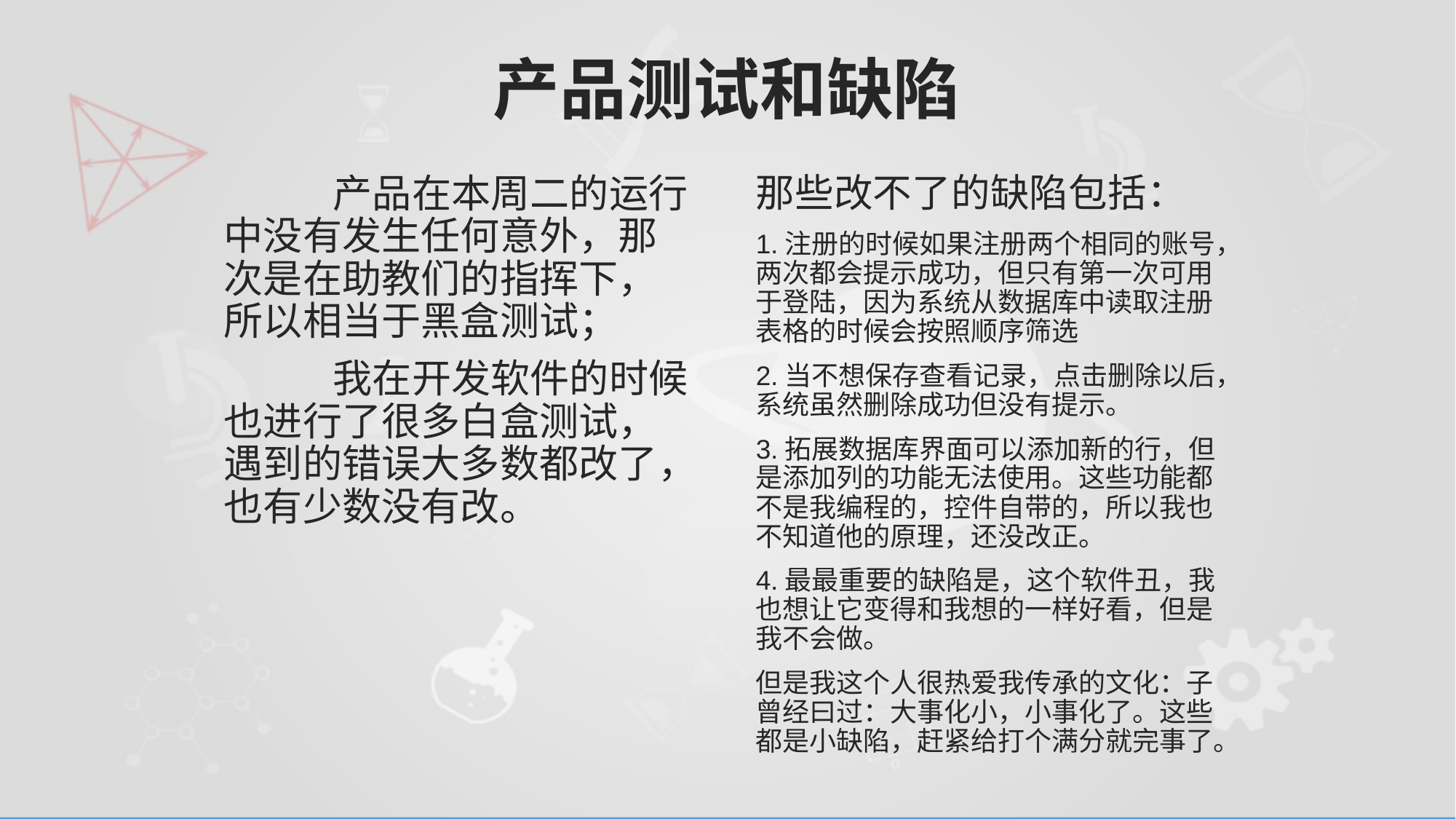

# 产品测试和缺陷
	产品在本周二的运行中没有发生任何意外，那次是在助教们的指挥下，所以相当于黑盒测试；
	我在开发软件的时候也进行了很多白盒测试，遇到的错误大多数都改了，也有少数没有改。
那些改不了的缺陷包括：
1.注册的时候如果注册两个相同的账号，两次都会提示成功，但只有第一次可用于登陆，因为系统从数据库中读取注册表格的时候会按照顺序筛选
2.当不想保存查看记录，点击删除以后，系统虽然删除成功但没有提示。
3.拓展数据库界面可以添加新的行，但是添加列的功能无法使用。这些功能都不是我编程的，控件自带的，所以我也不知道他的原理，还没改正。
4.最最重要的缺陷是，这个软件丑，我也想让它变得和我想的一样好看，但是我不会做。
但是我这个人很热爱我传承的文化：子曾经曰过：大事化小，小事化了。这些都是小缺陷，赶紧给打个满分就完事了。